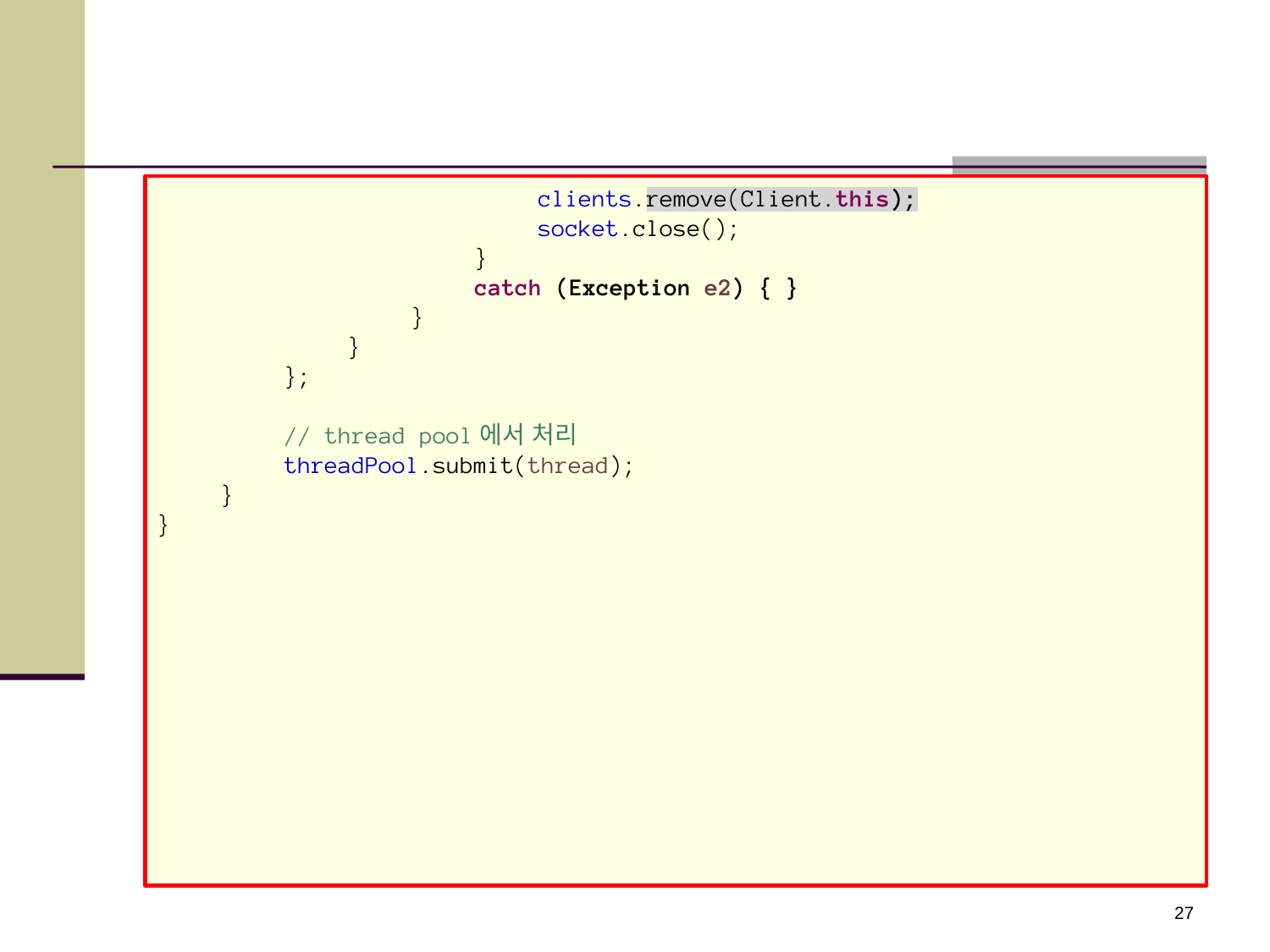

#

clients.remove(Client.this);
socket.close();
}
catch (Exception e2) { }
}
}
};

// thread pool에서 처리
threadPool.submit(thread);
}
}
27